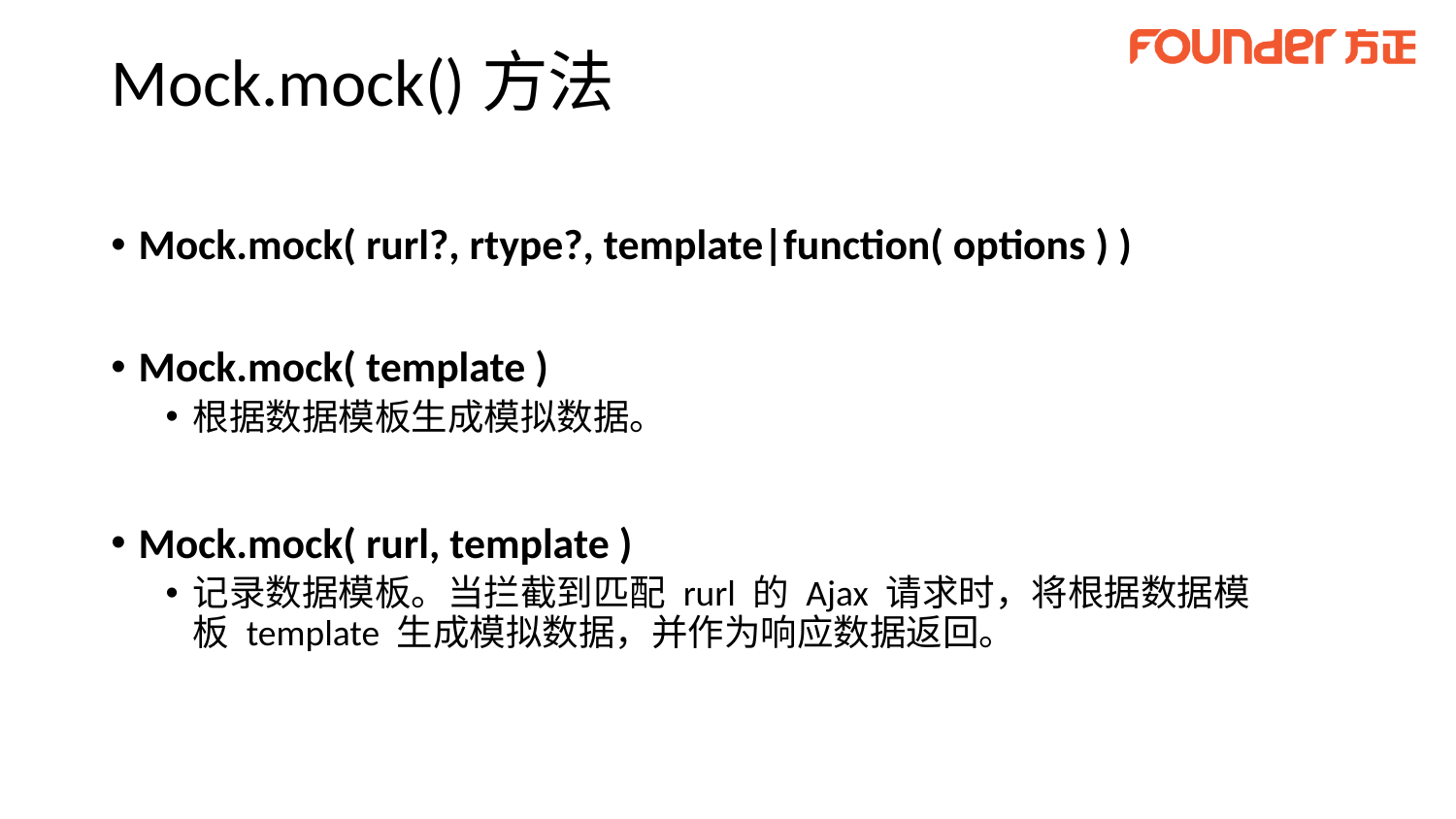

# Mock.mock()方法
Mock.mock( rurl?, rtype?, template|function( options ) )

Mock.mock( template )
根据数据模板生成模拟数据。

Mock.mock( rurl, template )
记录数据模板。当拦截到匹配 rurl 的 Ajax 请求时，将根据数据模板 template 生成模拟数据，并作为响应数据返回。